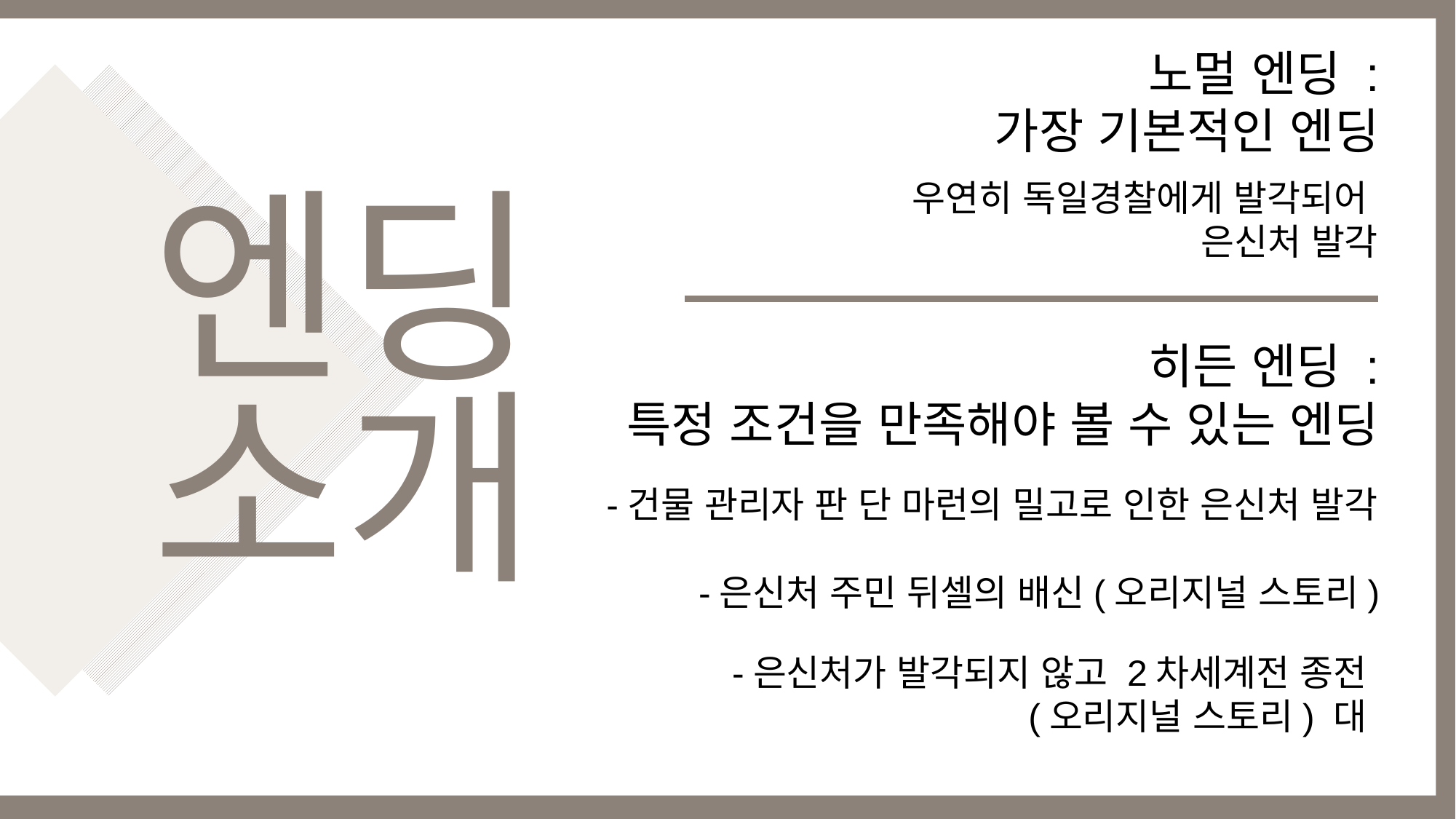

노멀 엔딩 :
가장 기본적인 엔딩

우연히 독일경찰에게 발각되어
은신처 발각
엔딩
소개
히든 엔딩 :
특정 조건을 만족해야 볼 수 있는 엔딩
-건물 관리자 판 단 마런의 밀고로 인한 은신처 발각

-은신처 주민 뒤셀의 배신(오리지널 스토리)
-은신처가 발각되지 않고 2차세계전 종전
(오리지널 스토리) 대